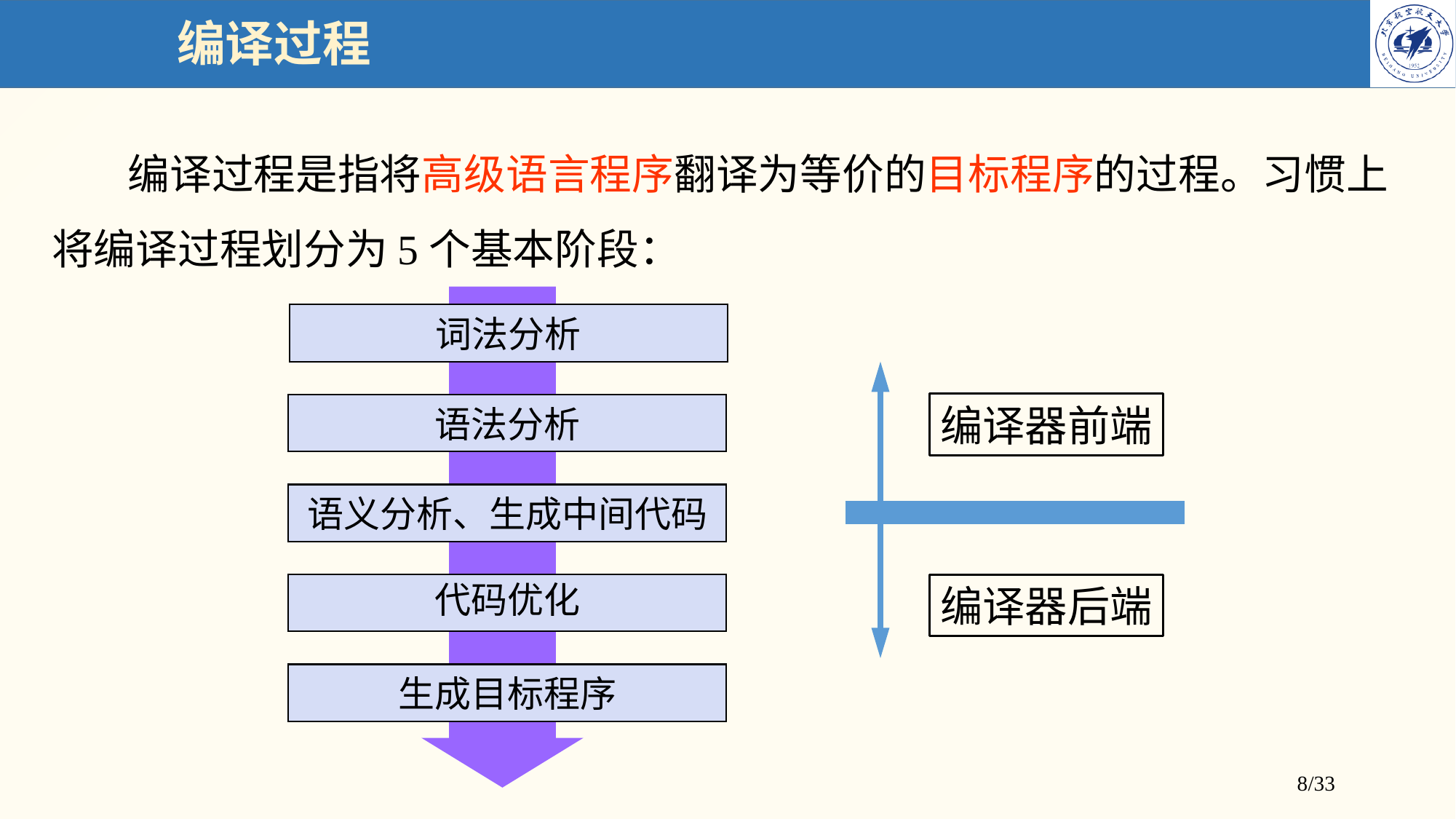

# 编译过程
       编译过程是指将高级语言程序翻译为等价的目标程序的过程。习惯上将编译过程划分为5个基本阶段：

词法分析
编译器前端
编译器后端
语法分析
语义分析、生成中间代码
代码优化
生成目标程序